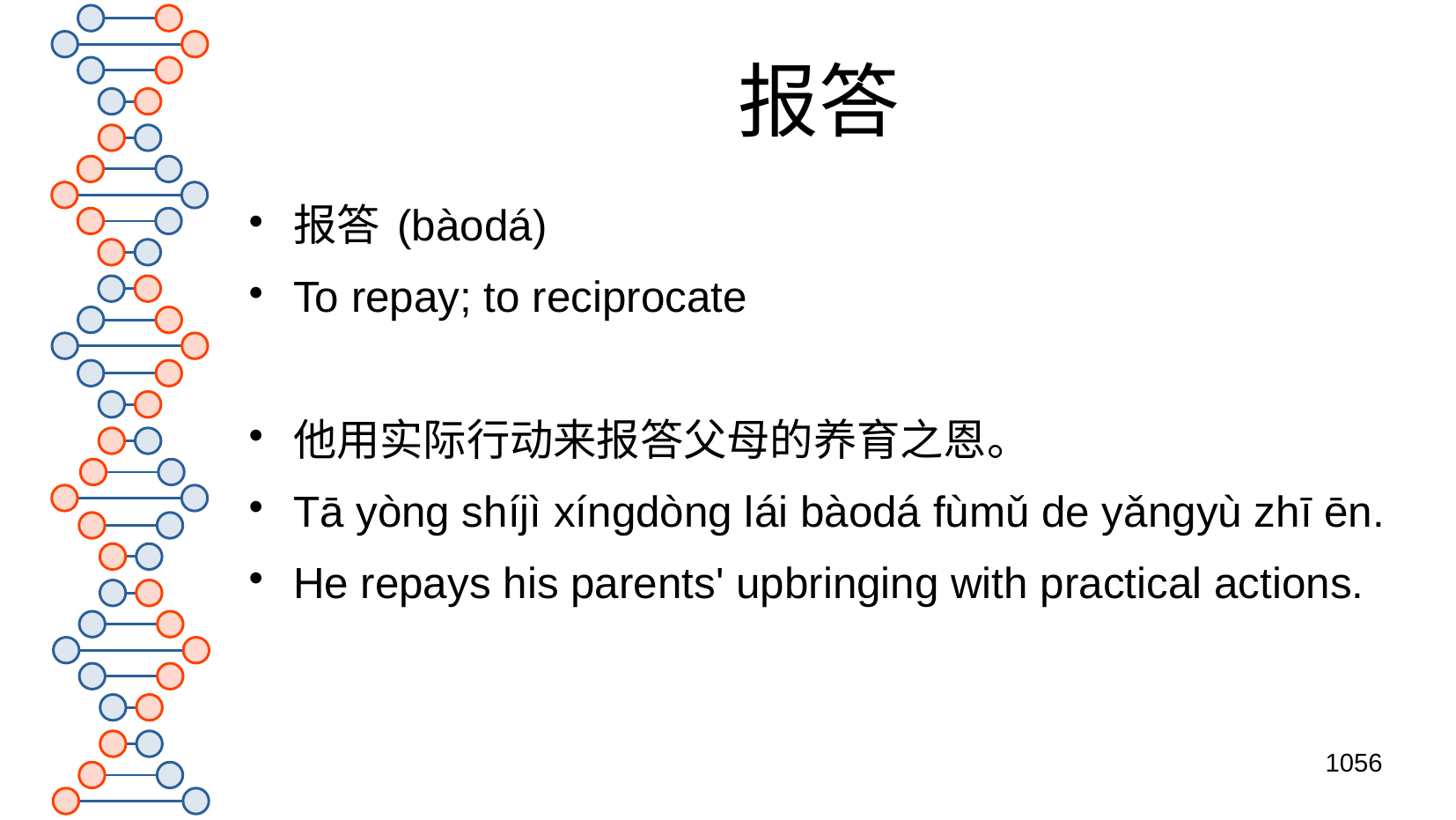

# 报答
报答 (bàodá)
To repay; to reciprocate

他用实际行动来报答父母的养育之恩。
Tā yòng shíjì xíngdòng lái bàodá fùmǔ de yǎngyù zhī ēn.
He repays his parents' upbringing with practical actions.

1056